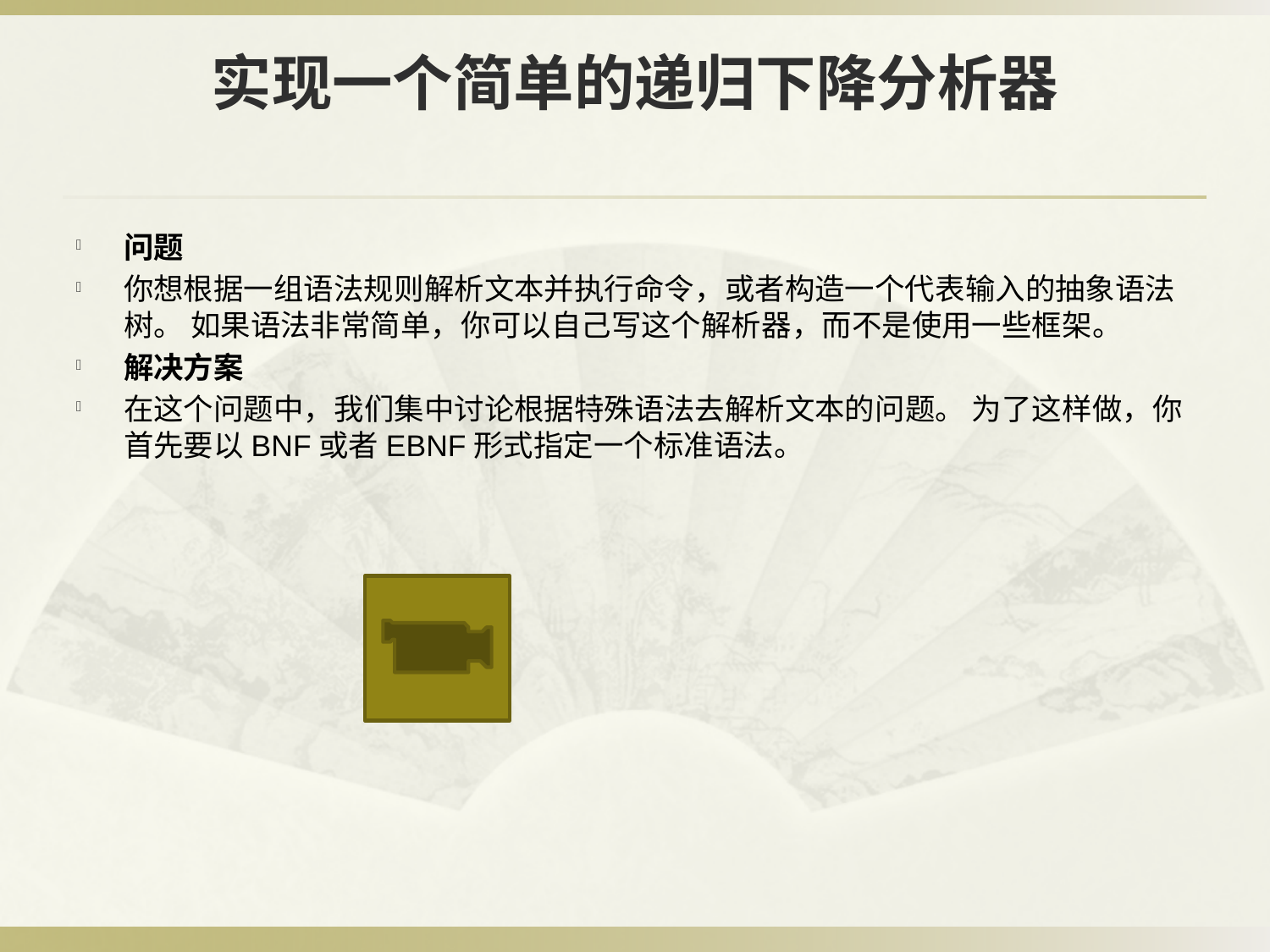

# 实现一个简单的递归下降分析器
问题
你想根据一组语法规则解析文本并执行命令，或者构造一个代表输入的抽象语法树。 如果语法非常简单，你可以自己写这个解析器，而不是使用一些框架。
解决方案
在这个问题中，我们集中讨论根据特殊语法去解析文本的问题。 为了这样做，你首先要以BNF或者EBNF形式指定一个标准语法。